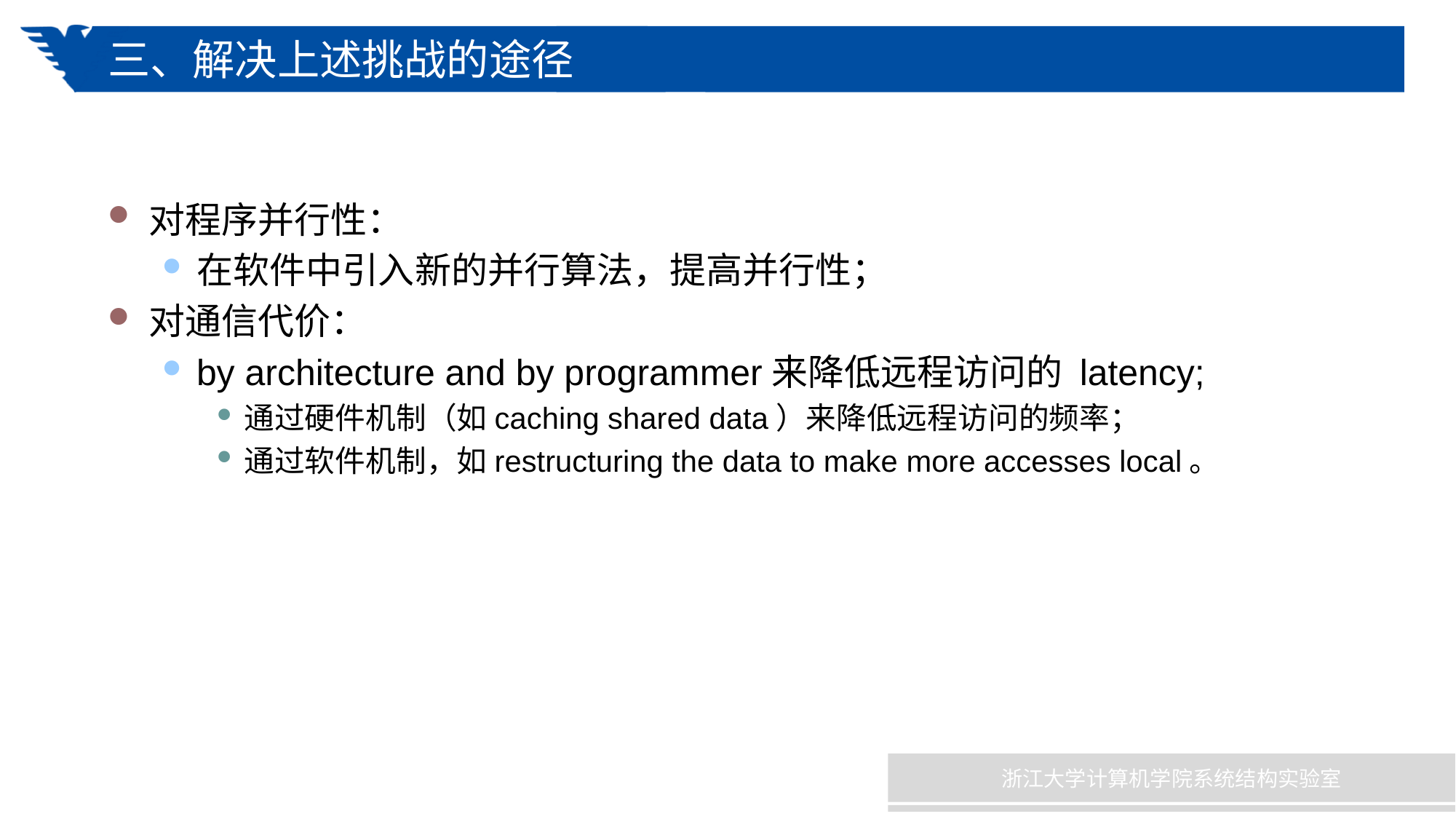

# 三、解决上述挑战的途径
对程序并行性：
在软件中引入新的并行算法，提高并行性；
对通信代价：
by architecture and by programmer来降低远程访问的 latency;
通过硬件机制（如caching shared data）来降低远程访问的频率；
通过软件机制，如restructuring the data to make more accesses local。